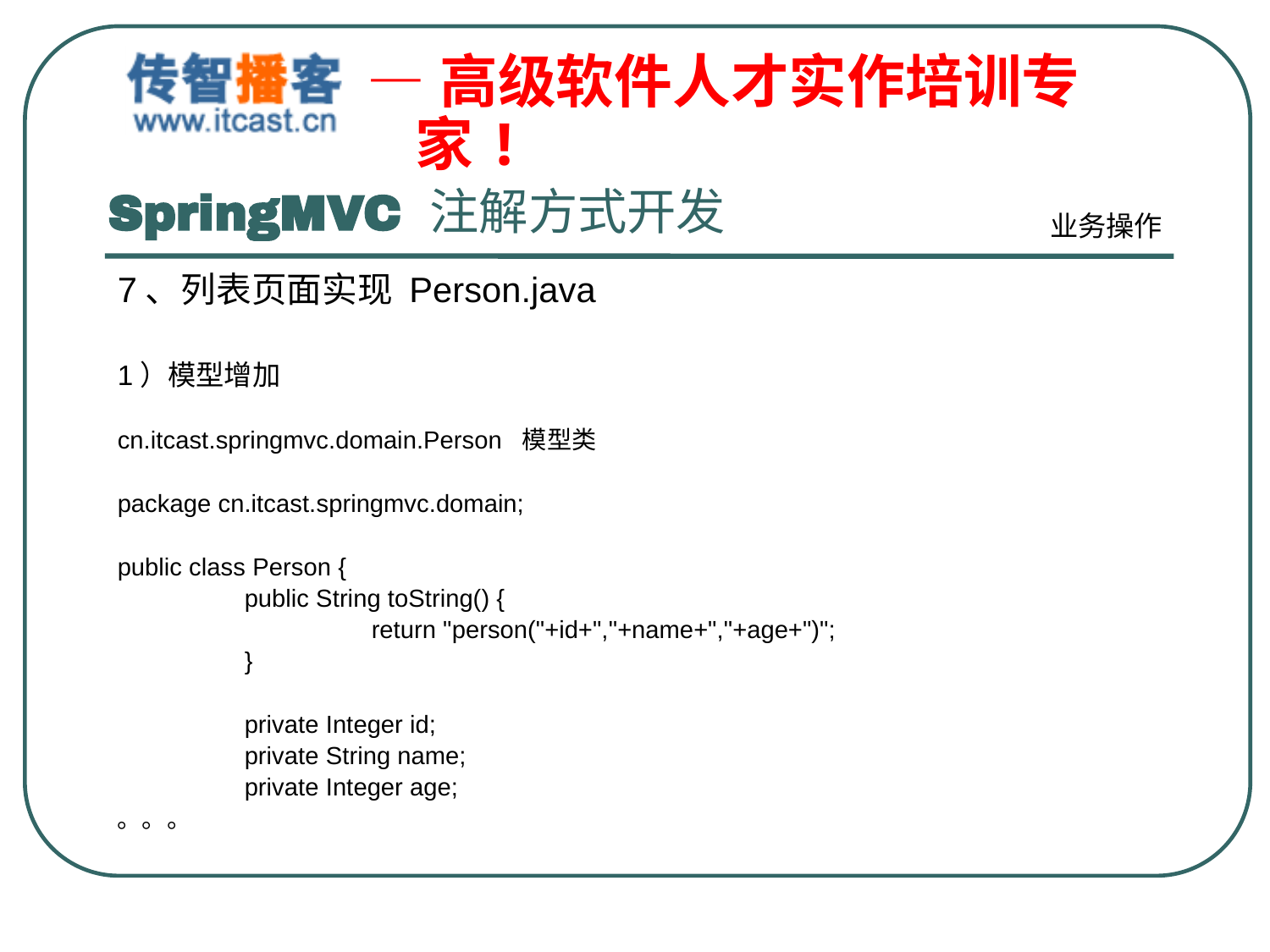

# SpringMVC 注解方式开发
业务操作
7、列表页面实现 Person.java

1）模型增加

cn.itcast.springmvc.domain.Person  模型类

package cn.itcast.springmvc.domain;

public class Person {
	public String toString() {
		return "person("+id+","+name+","+age+")";
	}

	private Integer id;
	private String name;
	private Integer age;
。。。